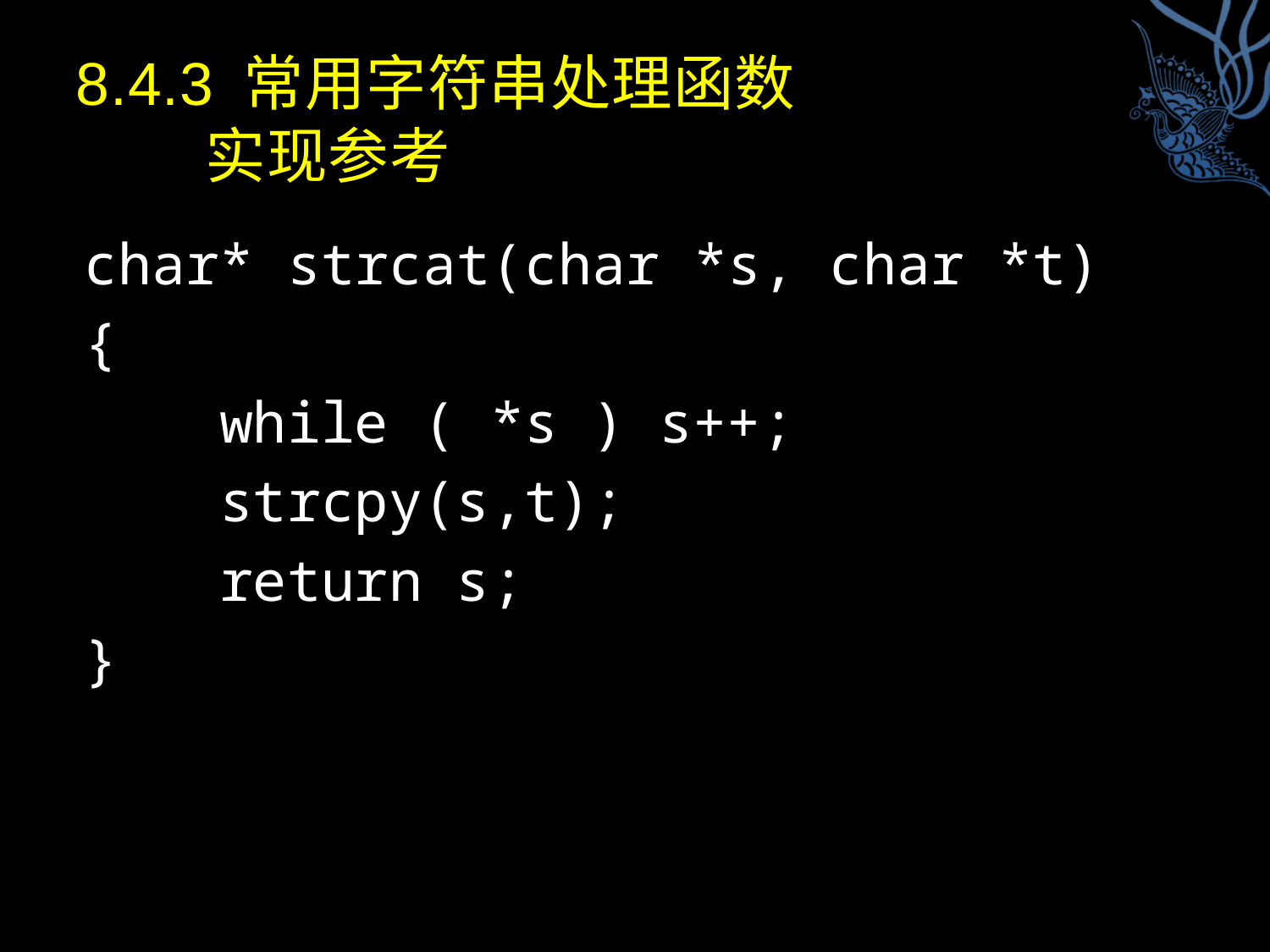

# 8.4.3 常用字符串处理函数 实现参考
char* strcat(char *s, char *t)
{
    while ( *s ) s++;
    strcpy(s,t);
    return s;
}